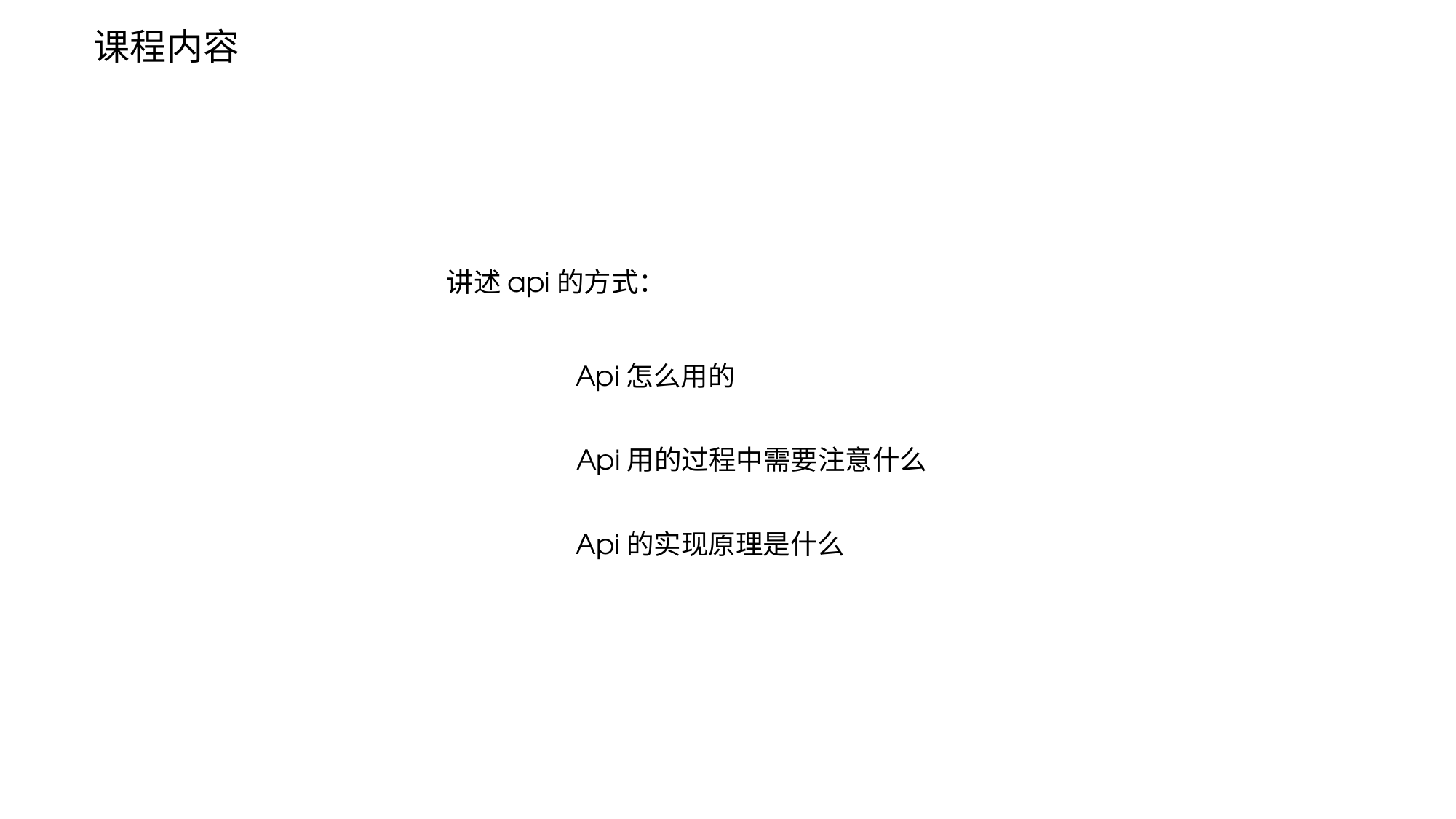

课程内容
讲述api的方式：
Api怎么用的
Api用的过程中需要注意什么
Api的实现原理是什么